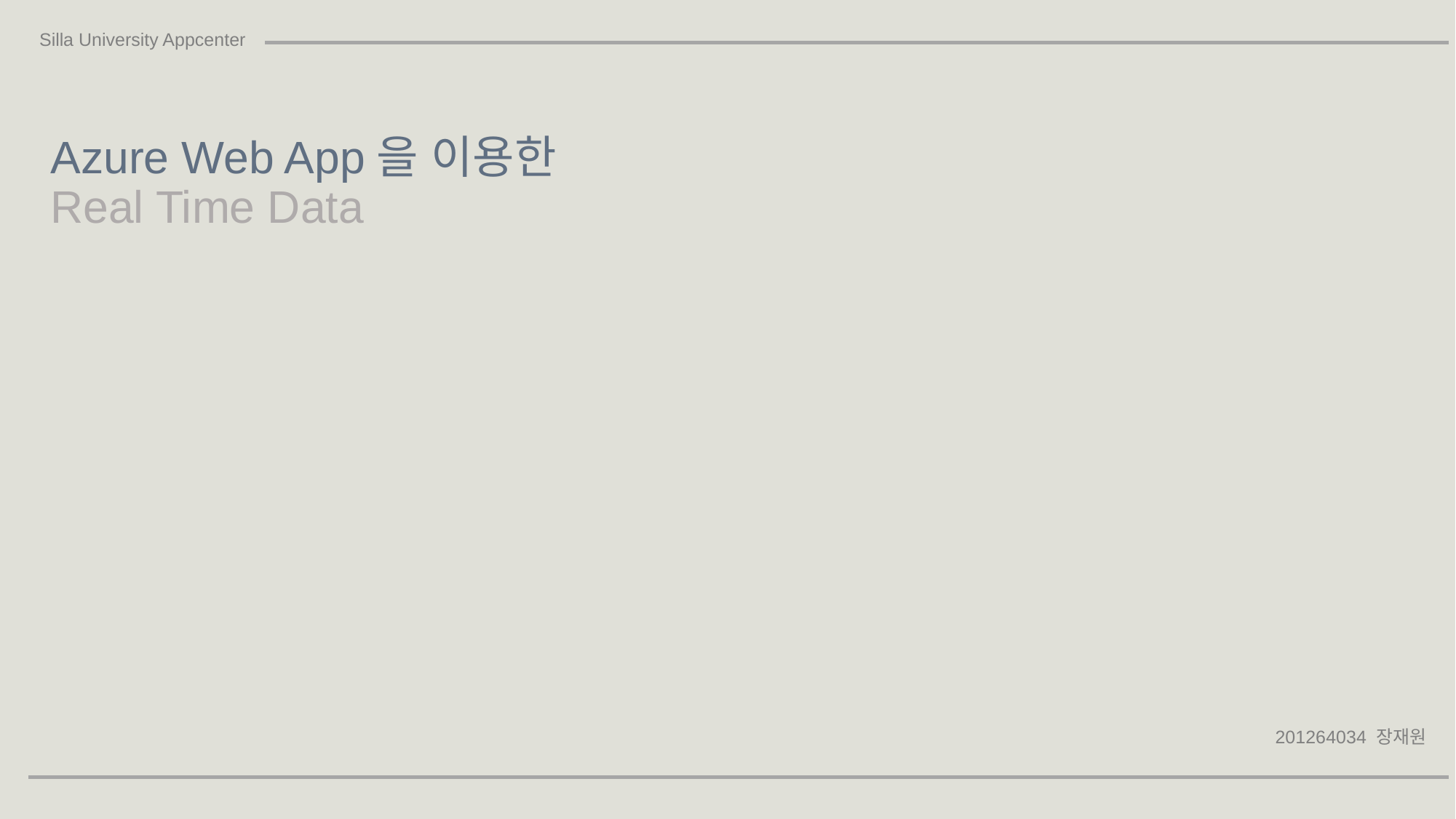

Silla University Appcenter
# Azure Web App을 이용한 Real Time Data

201264034 장재원